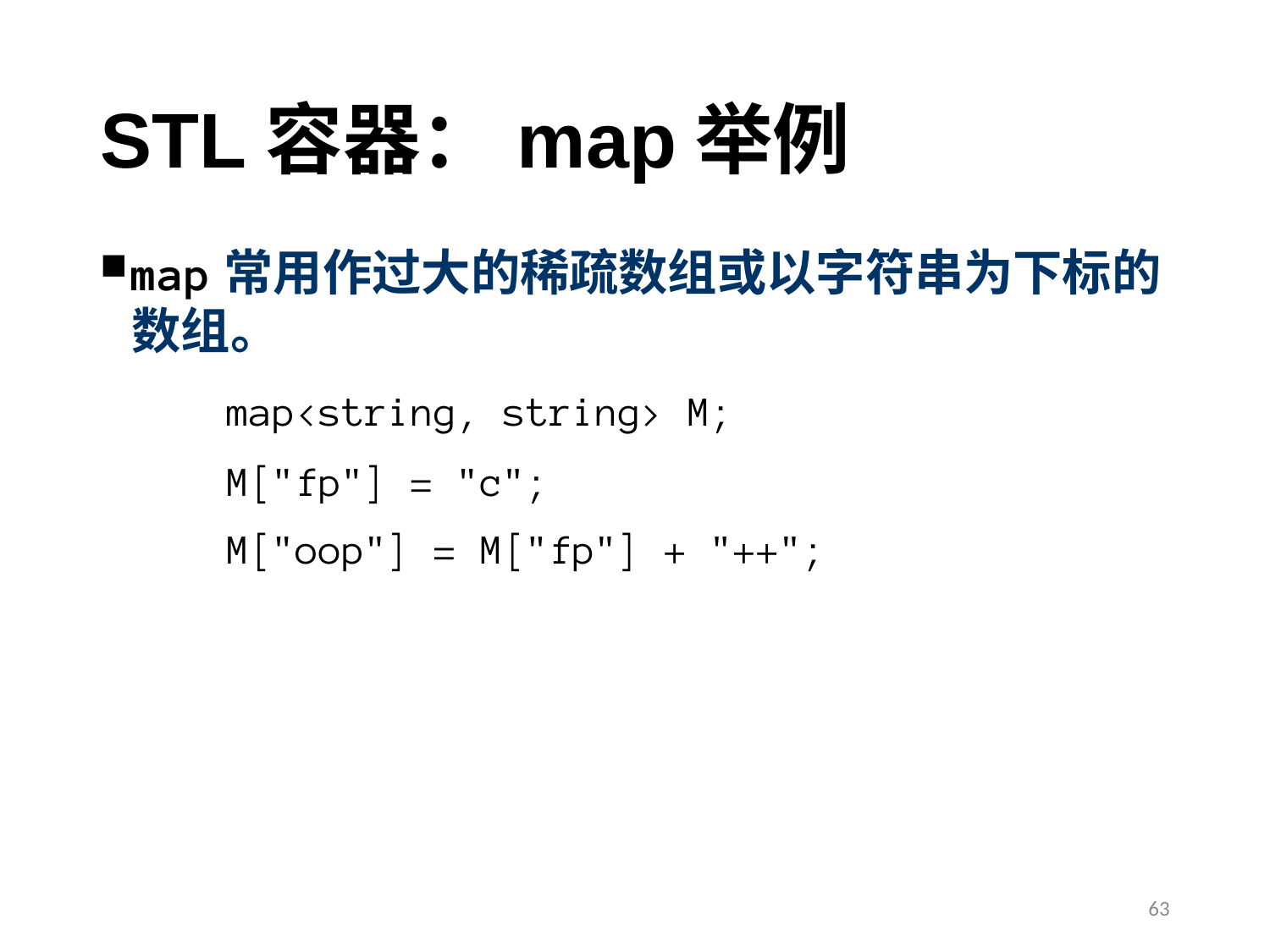

# STL容器：map举例
map常用作过大的稀疏数组或以字符串为下标的数组。
	map<string, string> M;
	M["fp"] = "c";
	M["oop"] = M["fp"] + "++";
63